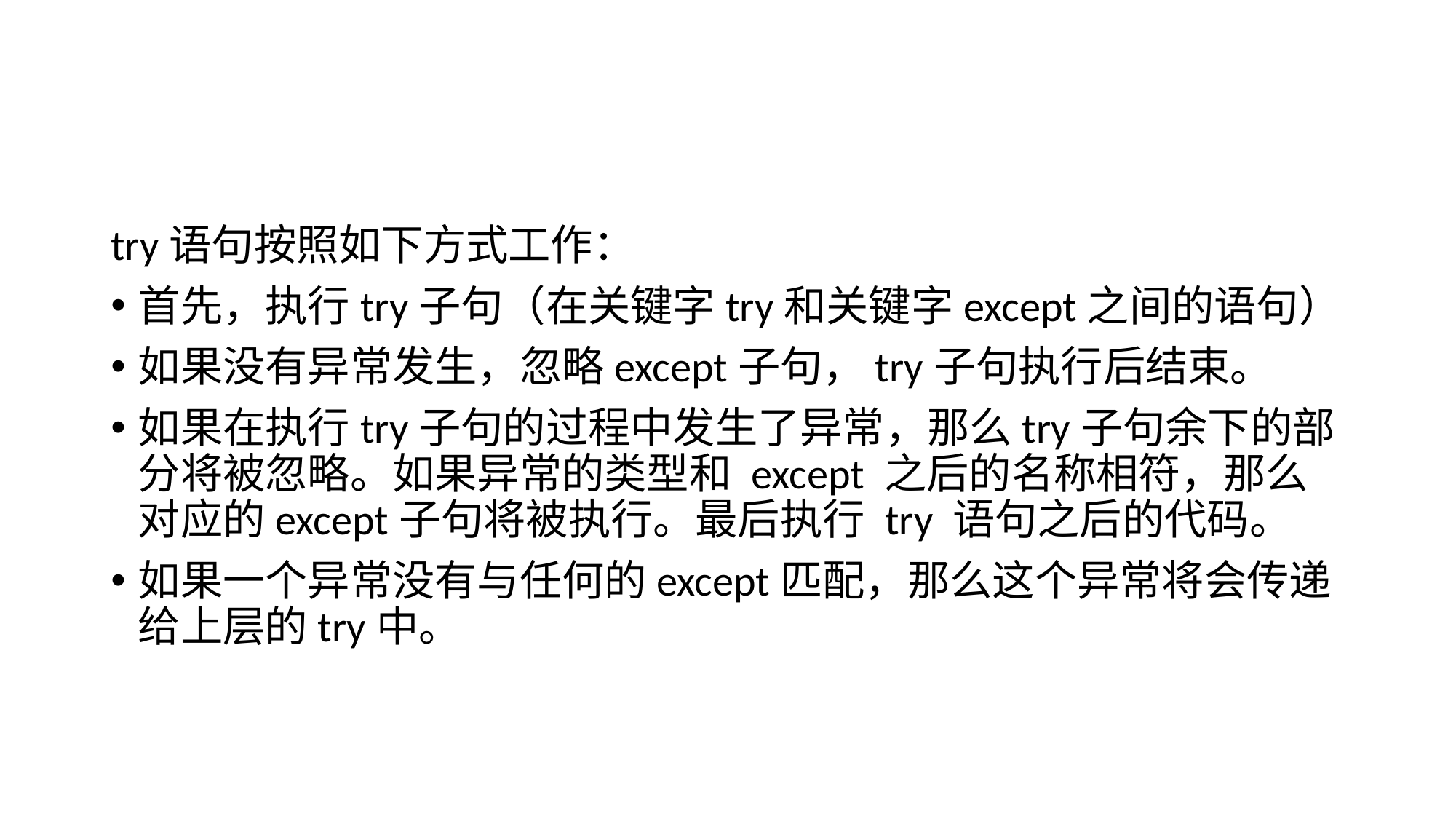

#
try语句按照如下方式工作：
首先，执行try子句（在关键字try和关键字except之间的语句）
如果没有异常发生，忽略except子句，try子句执行后结束。
如果在执行try子句的过程中发生了异常，那么try子句余下的部分将被忽略。如果异常的类型和 except 之后的名称相符，那么对应的except子句将被执行。最后执行 try 语句之后的代码。
如果一个异常没有与任何的except匹配，那么这个异常将会传递给上层的try中。